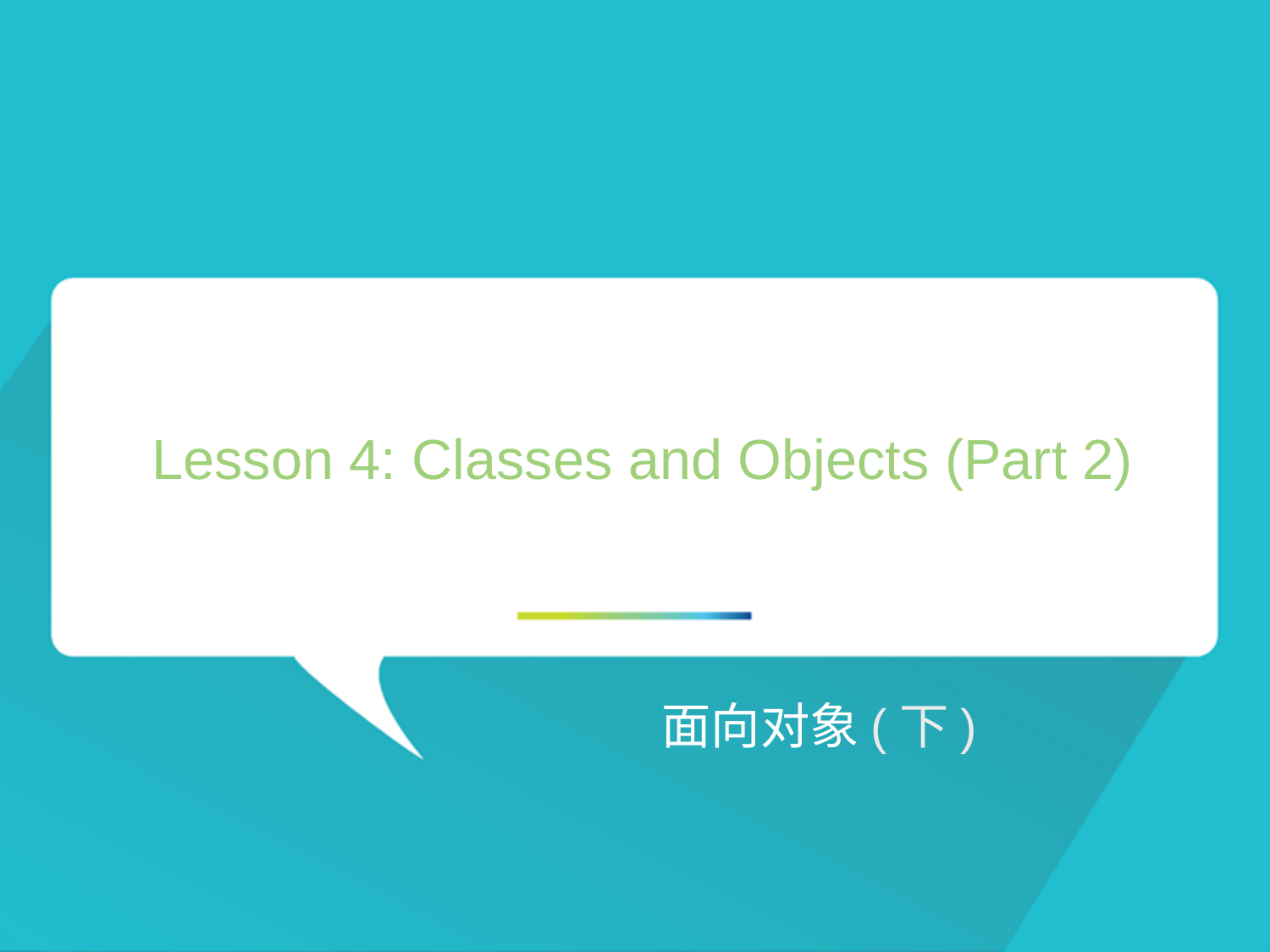

# Lesson 4: Classes and Objects (Part 2)
面向对象(下)